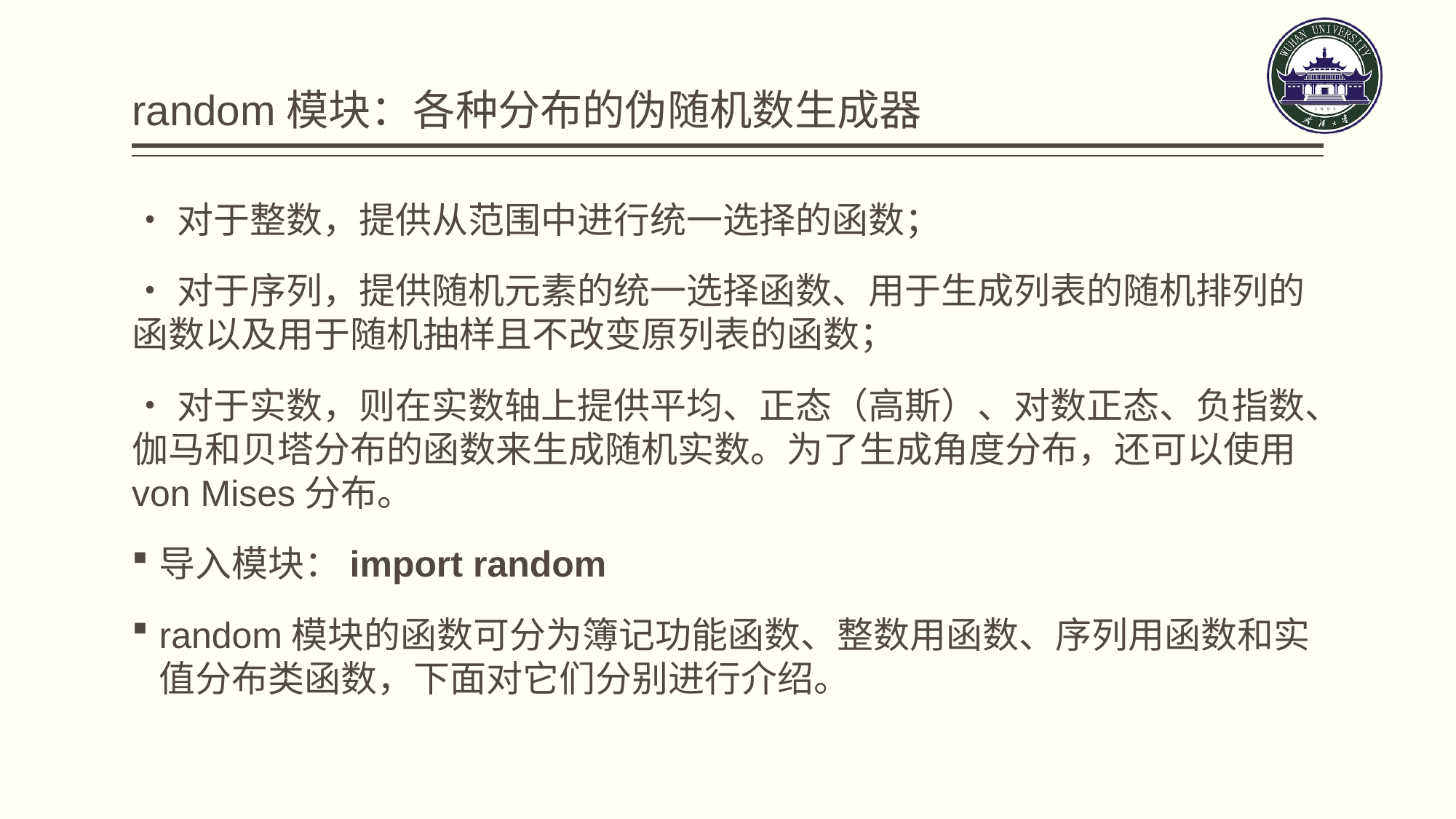

# random模块：各种分布的伪随机数生成器
•对于整数，提供从范围中进行统一选择的函数；
•对于序列，提供随机元素的统一选择函数、用于生成列表的随机排列的函数以及用于随机抽样且不改变原列表的函数；
•对于实数，则在实数轴上提供平均、正态（高斯）、对数正态、负指数、伽马和贝塔分布的函数来生成随机实数。为了生成角度分布，还可以使用von Mises分布。
导入模块：import random
random模块的函数可分为簿记功能函数、整数用函数、序列用函数和实值分布类函数，下面对它们分别进行介绍。